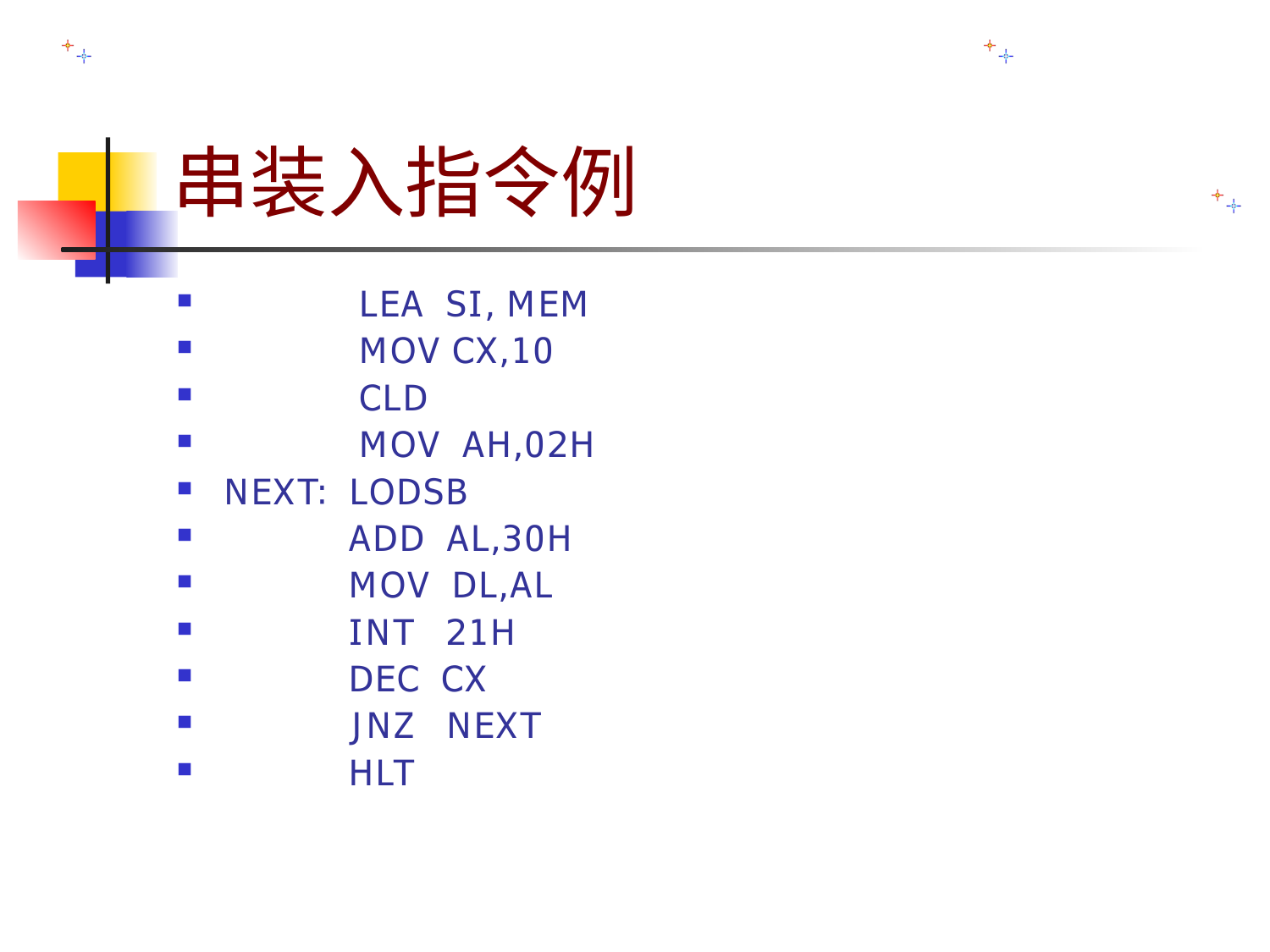

# 串装入指令例
             LEA  SI, MEM
             MOV CX,10
             CLD
             MOV  AH,02H
NEXT:  LODSB
            ADD  AL,30H
            MOV  DL,AL
            INT   21H
            DEC  CX
            JNZ   NEXT
            HLT